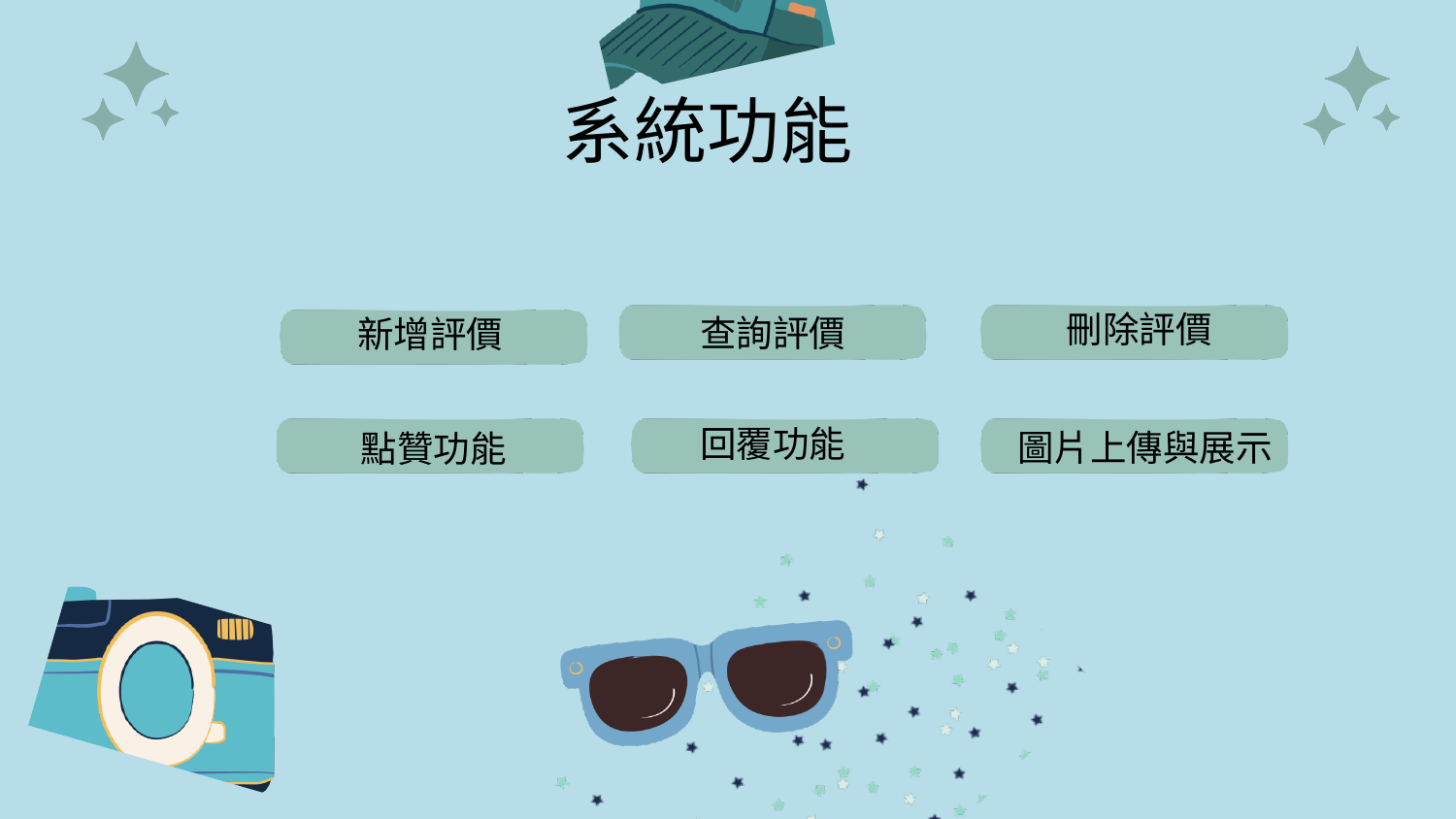

系統功能

刪除評價

查詢評價

新增評價

回覆功能

圖片上傳與展示

點贊功能